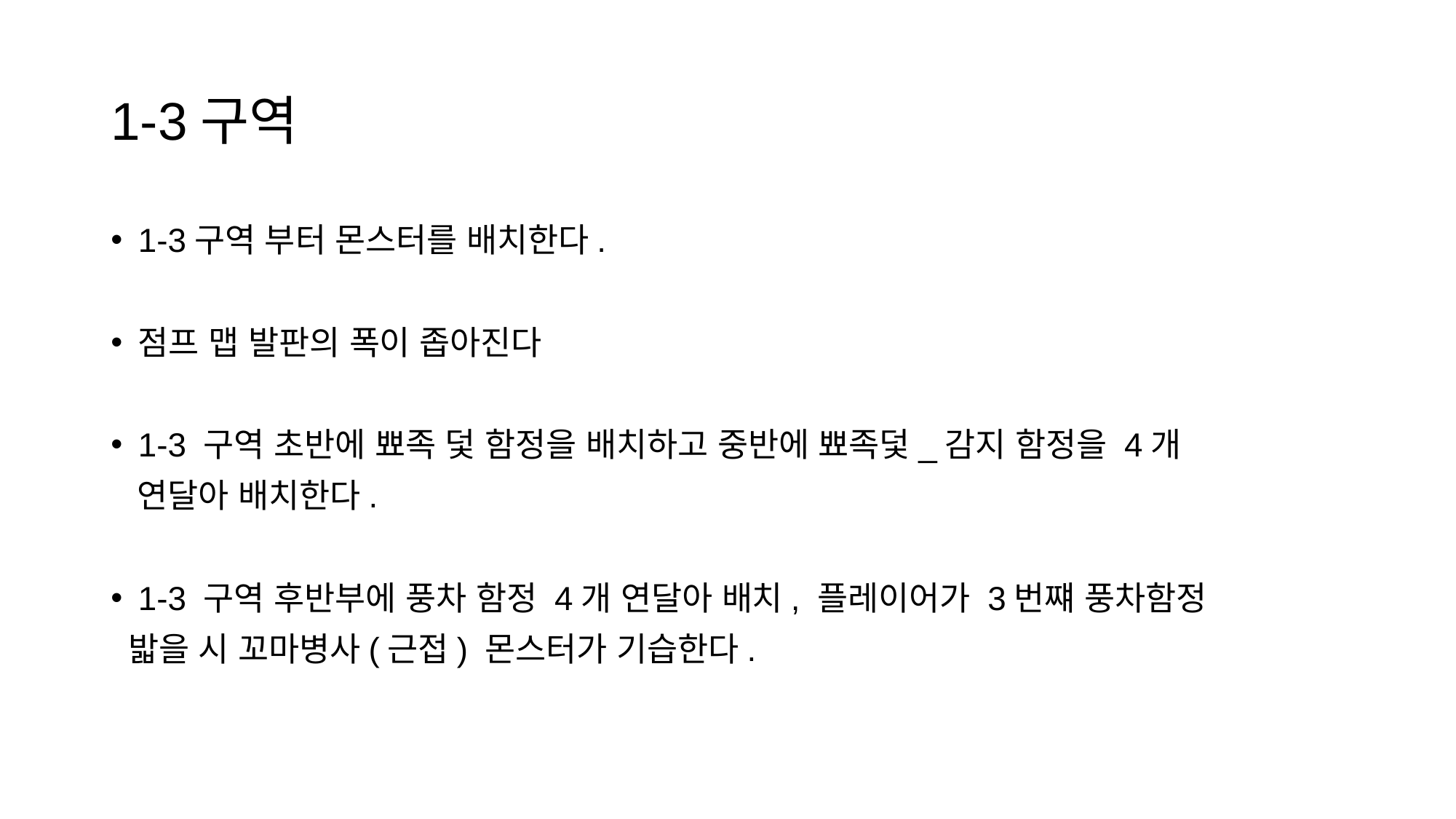

# 1-3구역
1-3구역 부터 몬스터를 배치한다.

점프 맵 발판의 폭이 좁아진다

1-3 구역 초반에 뾰족 덫 함정을 배치하고 중반에 뾰족덫_감지 함정을 4개
  연달아 배치한다.

1-3 구역 후반부에 풍차 함정 4개 연달아 배치, 플레이어가 3번쨰 풍차함정
 밟을 시 꼬마병사(근접) 몬스터가 기습한다.